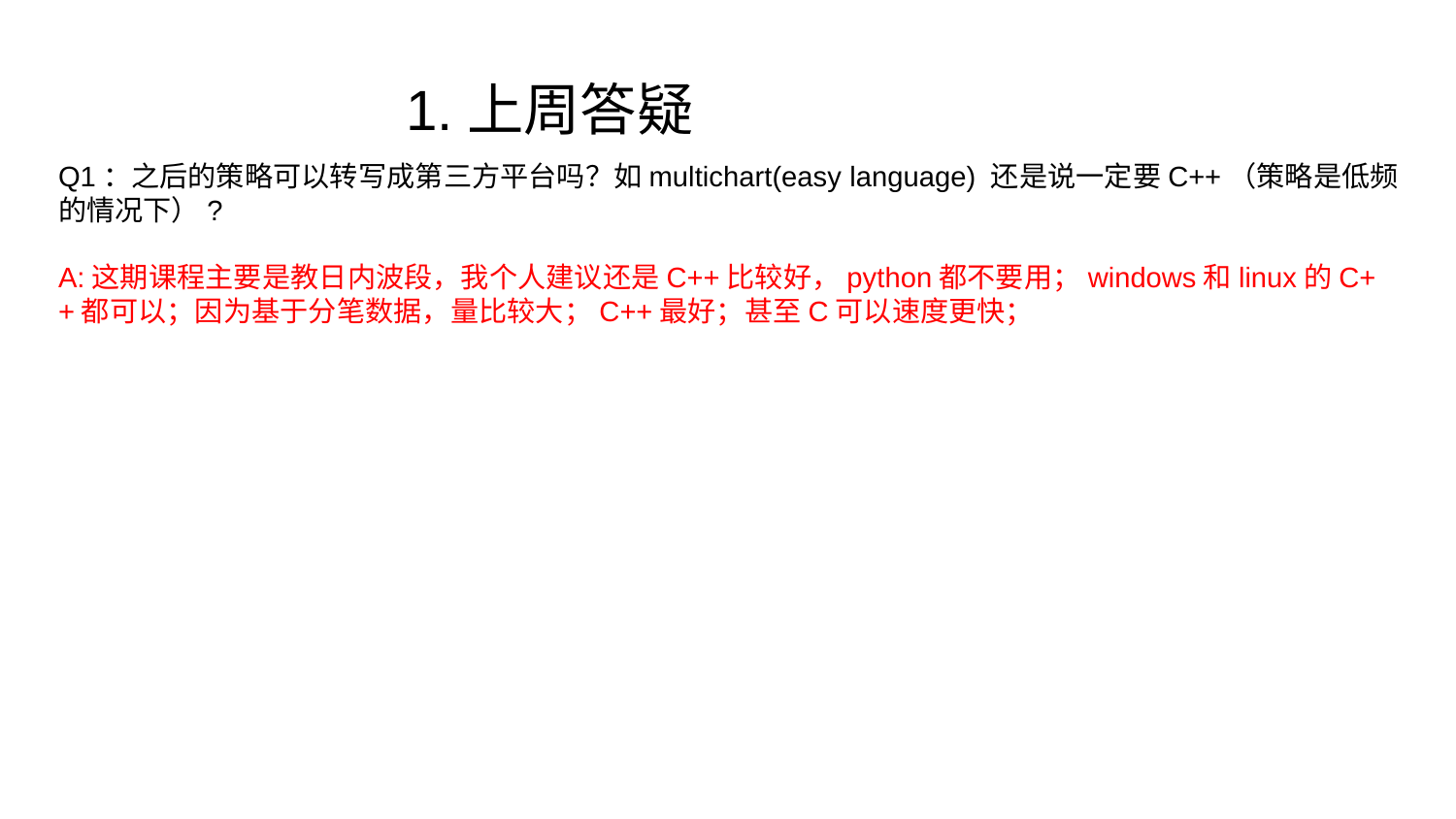

1.上周答疑
Q1：之后的策略可以转写成第三方平台吗？如multichart(easy language) 还是说一定要C++（策略是低频的情况下）?

A:这期课程主要是教日内波段，我个人建议还是C++比较好，python都不要用；windows和linux的C++都可以；因为基于分笔数据，量比较大；C++最好；甚至C可以速度更快；